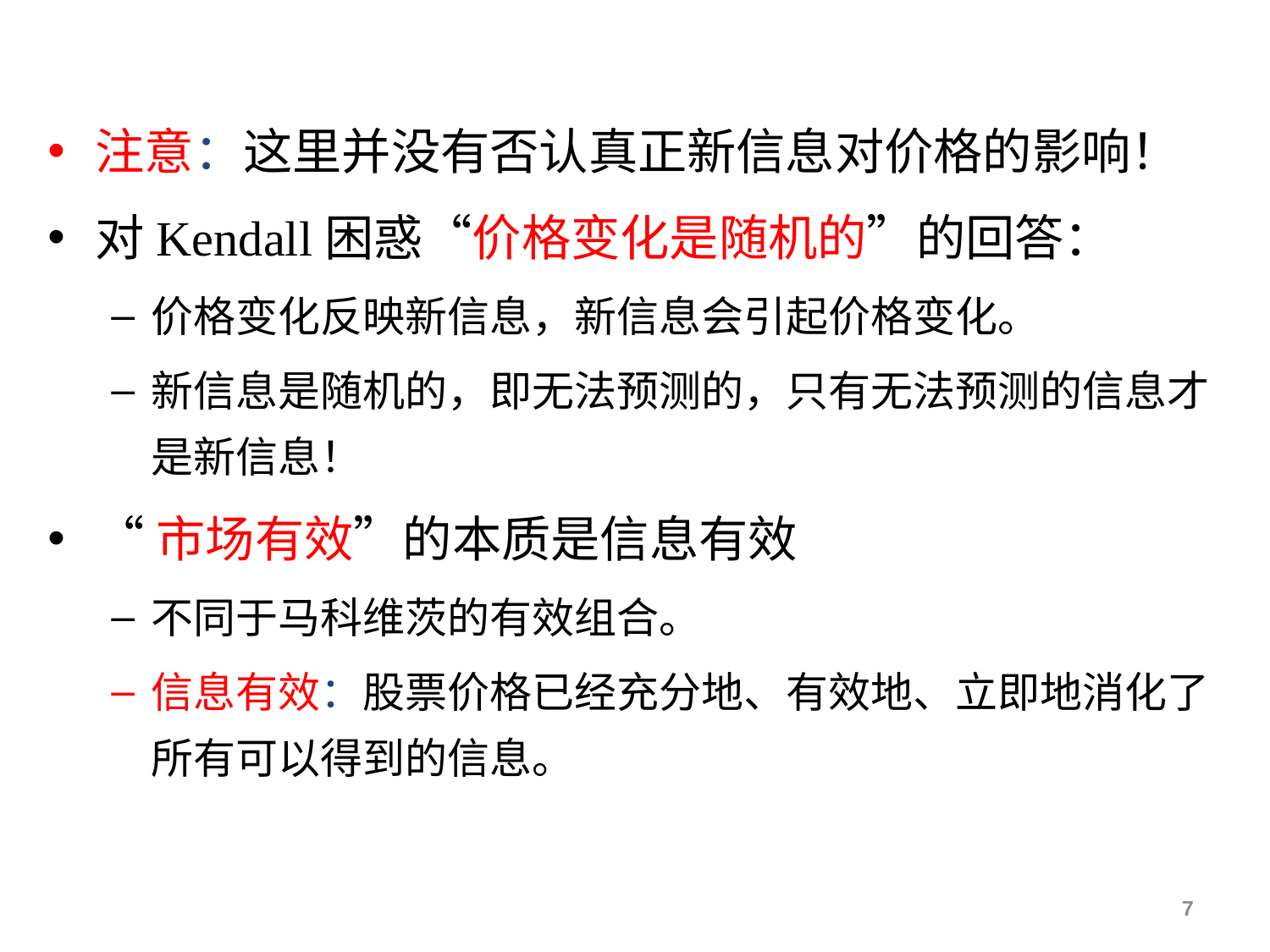

注意：这里并没有否认真正新信息对价格的影响！
对Kendall困惑“价格变化是随机的”的回答：
价格变化反映新信息，新信息会引起价格变化。
新信息是随机的，即无法预测的，只有无法预测的信息才是新信息！
“市场有效”的本质是信息有效
不同于马科维茨的有效组合。
信息有效：股票价格已经充分地、有效地、立即地消化了所有可以得到的信息。
7